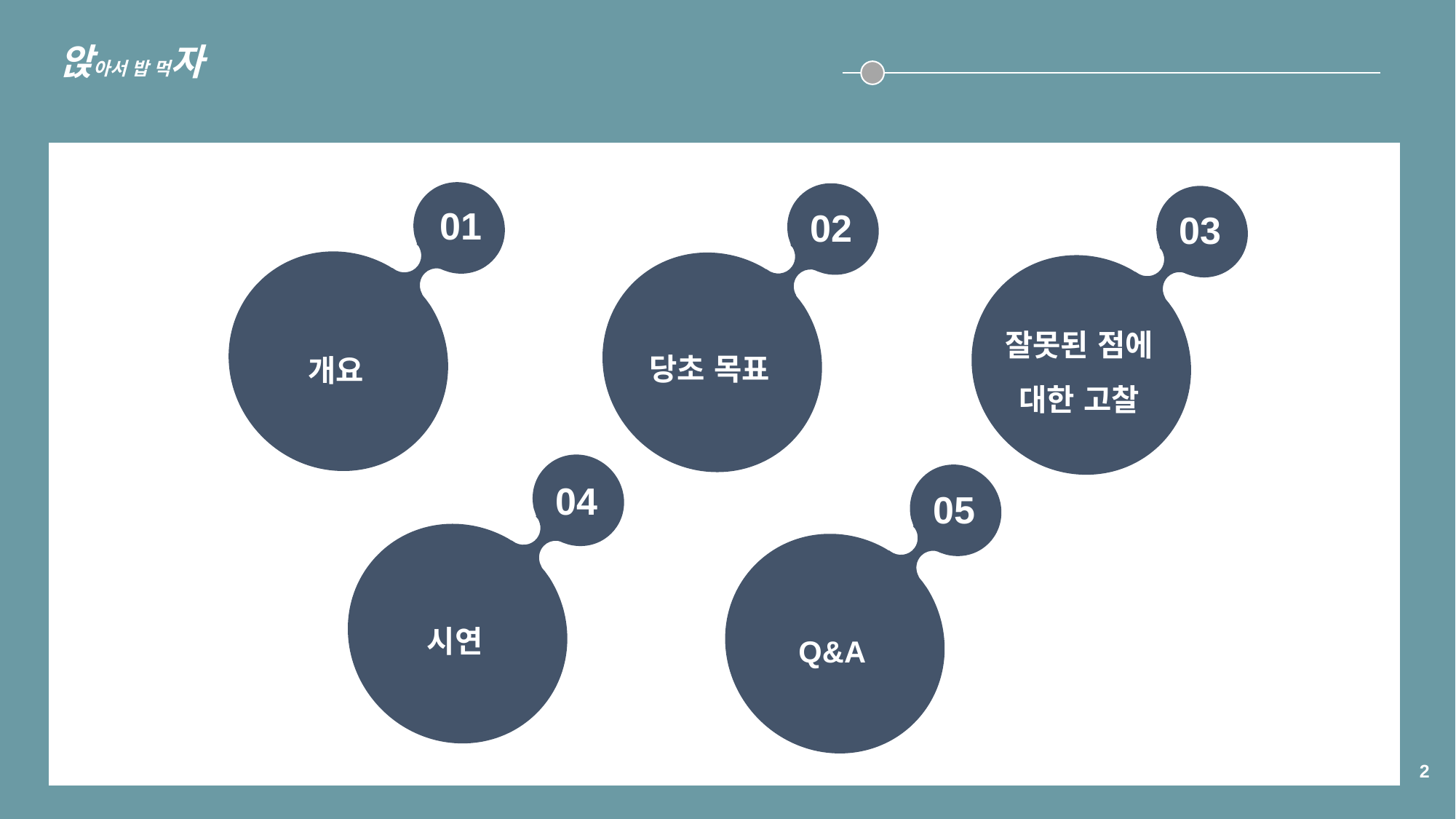

앉아서 밥 먹자

01
개요

02
당초 목표

03
잘못된 점에 대한 고찰

04
시연

05
Q&A
2